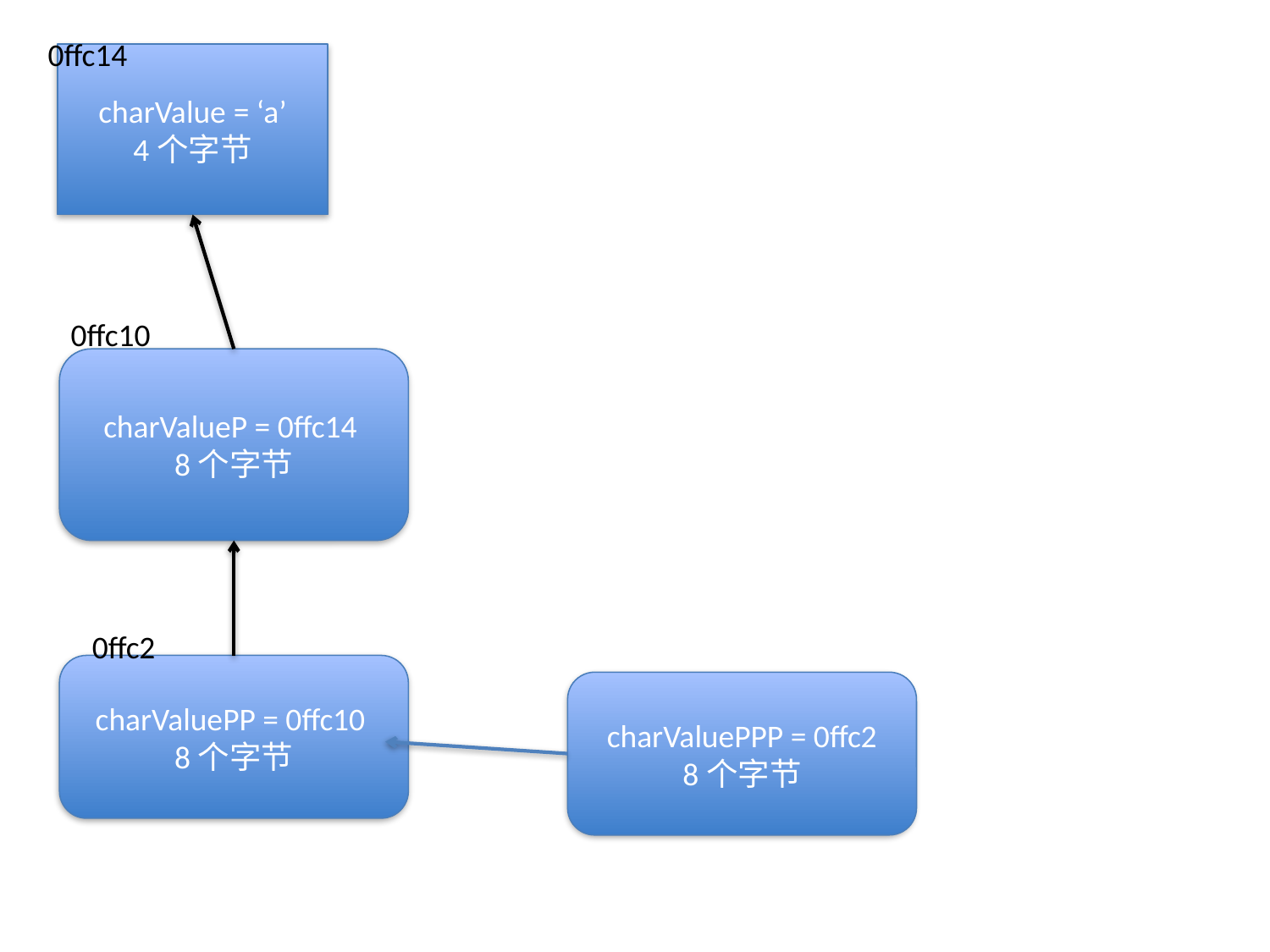

0ffc14
charValue = ‘a’
4个字节
0ffc10
charValueP = 0ffc14
8个字节
0ffc2
charValuePP = 0ffc10
8个字节
charValuePPP = 0ffc2
8个字节